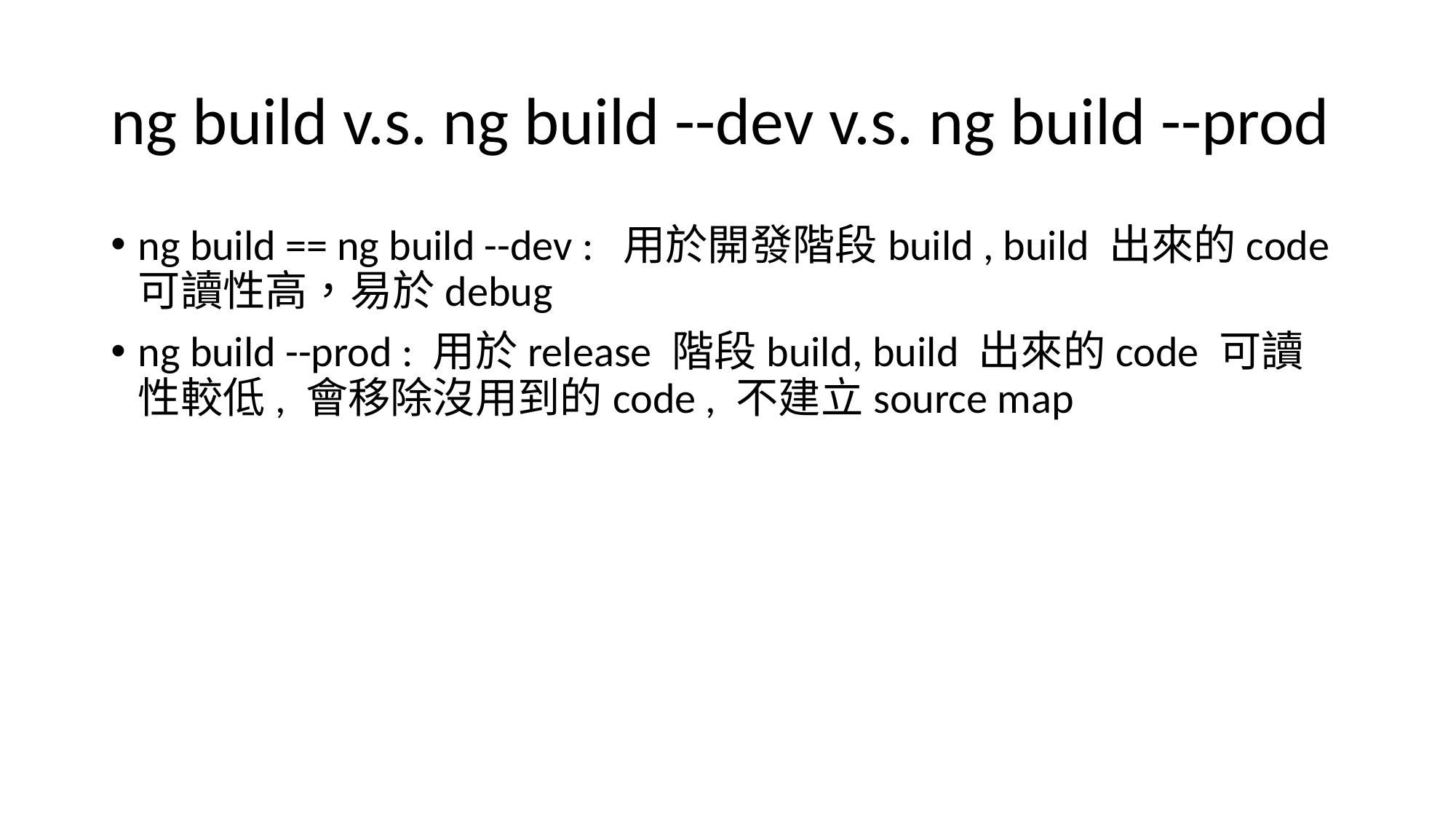

# ng build v.s. ng build --dev v.s. ng build --prod
ng build == ng build --dev :  用於開發階段build , build 出來的code 可讀性高，易於debug
ng build --prod : 用於release 階段build, build 出來的code 可讀性較低, 會移除沒用到的code , 不建立source map